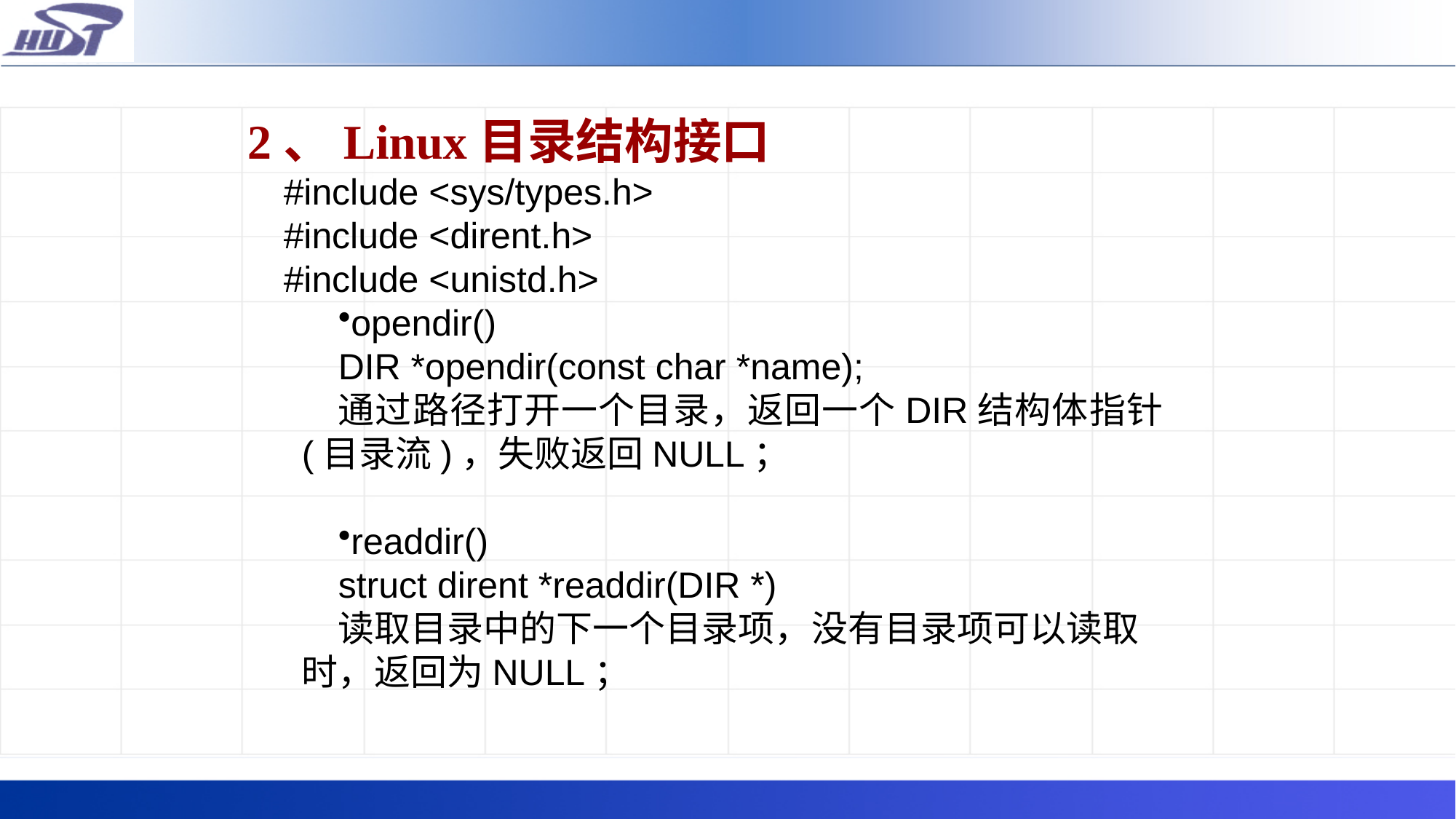

2、Linux目录结构接口
#include <sys/types.h>
#include <dirent.h>
#include <unistd.h>
opendir()
DIR *opendir(const char *name);
通过路径打开一个目录，返回一个DIR结构体指针(目录流)，失败返回NULL；

readdir()
struct dirent *readdir(DIR *)
读取目录中的下一个目录项，没有目录项可以读取时，返回为NULL；